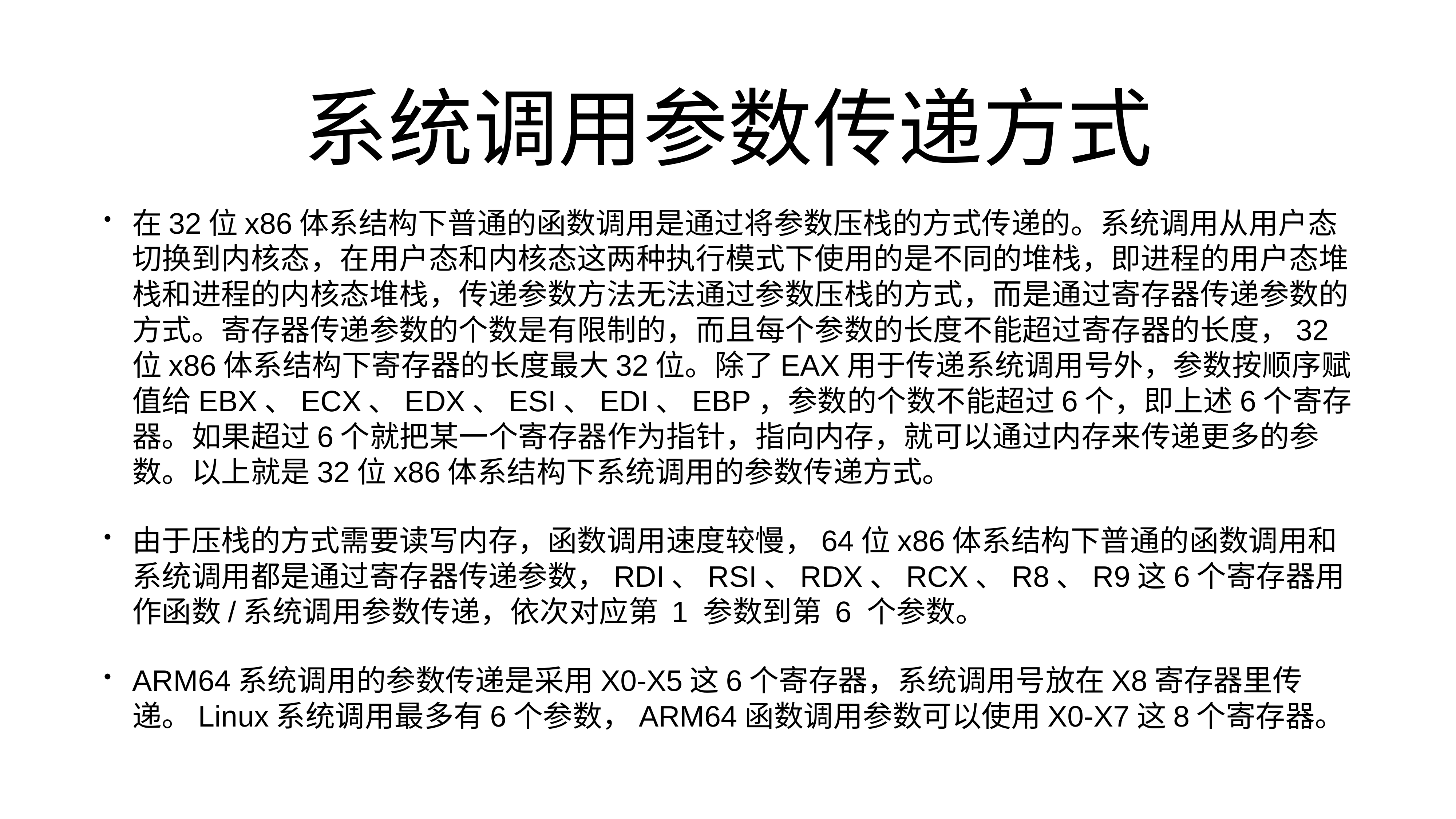

# 系统调用参数传递方式
在32位x86体系结构下普通的函数调用是通过将参数压栈的方式传递的。系统调用从用户态切换到内核态，在用户态和内核态这两种执行模式下使用的是不同的堆栈，即进程的用户态堆栈和进程的内核态堆栈，传递参数方法无法通过参数压栈的方式，而是通过寄存器传递参数的方式。寄存器传递参数的个数是有限制的，而且每个参数的长度不能超过寄存器的长度，32位x86体系结构下寄存器的长度最大32位。除了EAX用于传递系统调用号外，参数按顺序赋值给EBX、ECX、EDX、ESI、EDI、EBP，参数的个数不能超过6个，即上述6个寄存器。如果超过6个就把某一个寄存器作为指针，指向内存，就可以通过内存来传递更多的参数。以上就是32位x86体系结构下系统调用的参数传递方式。
由于压栈的方式需要读写内存，函数调用速度较慢，64位x86体系结构下普通的函数调用和系统调用都是通过寄存器传递参数，RDI、RSI、RDX、RCX、R8、R9这6个寄存器用作函数/系统调用参数传递，依次对应第 1 参数到第 6 个参数。
ARM64系统调用的参数传递是采用X0-X5这6个寄存器，系统调用号放在X8寄存器里传递。Linux系统调用最多有6个参数，ARM64函数调用参数可以使用X0-X7这8个寄存器。